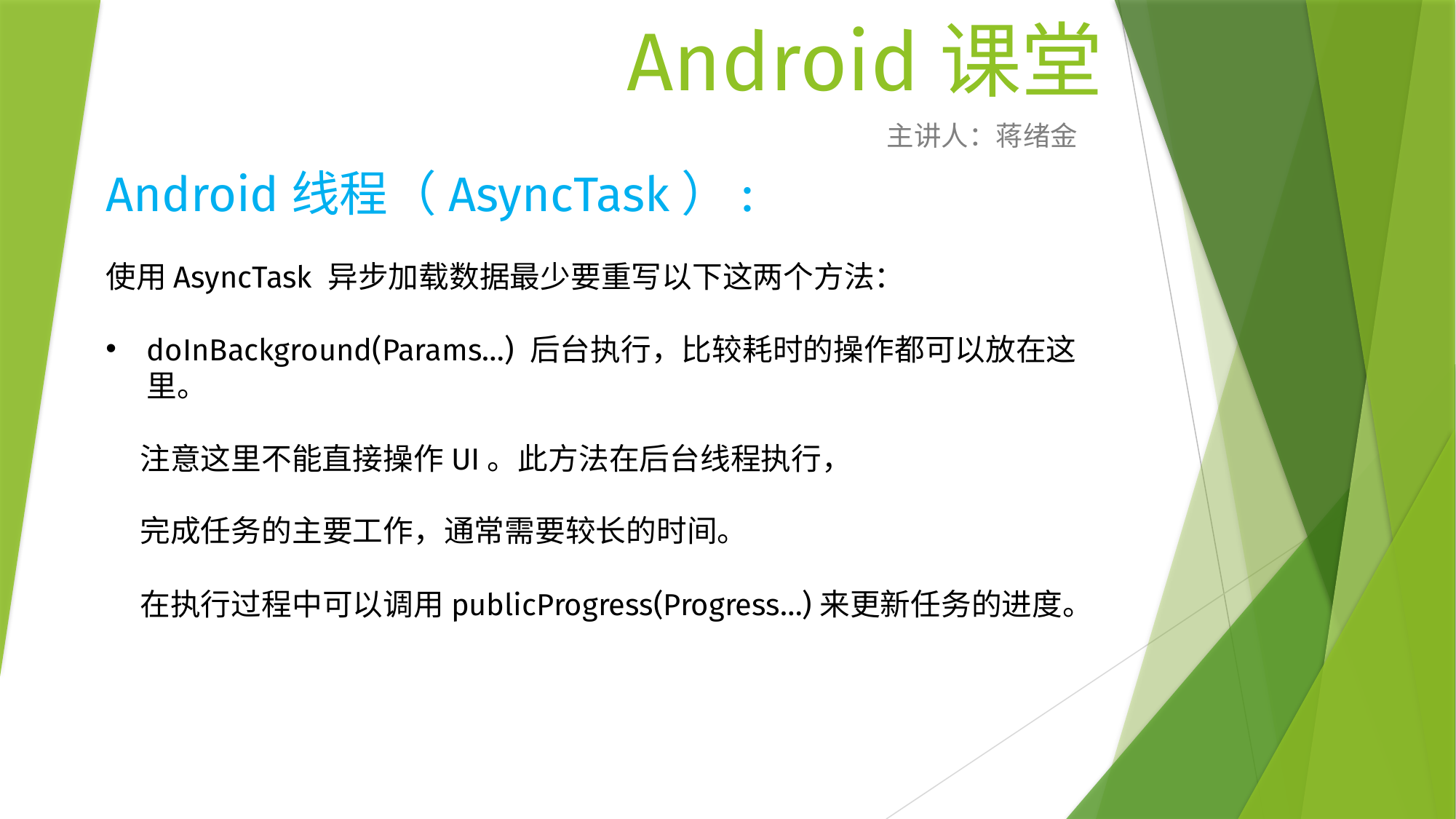

# Android课堂
主讲人：蒋绪金
Android线程（AsyncTask）:

使用AsyncTask 异步加载数据最少要重写以下这两个方法：

doInBackground(Params…) 后台执行，比较耗时的操作都可以放在这里。

    注意这里不能直接操作UI。此方法在后台线程执行，

    完成任务的主要工作，通常需要较长的时间。

    在执行过程中可以调用publicProgress(Progress…)来更新任务的进度。